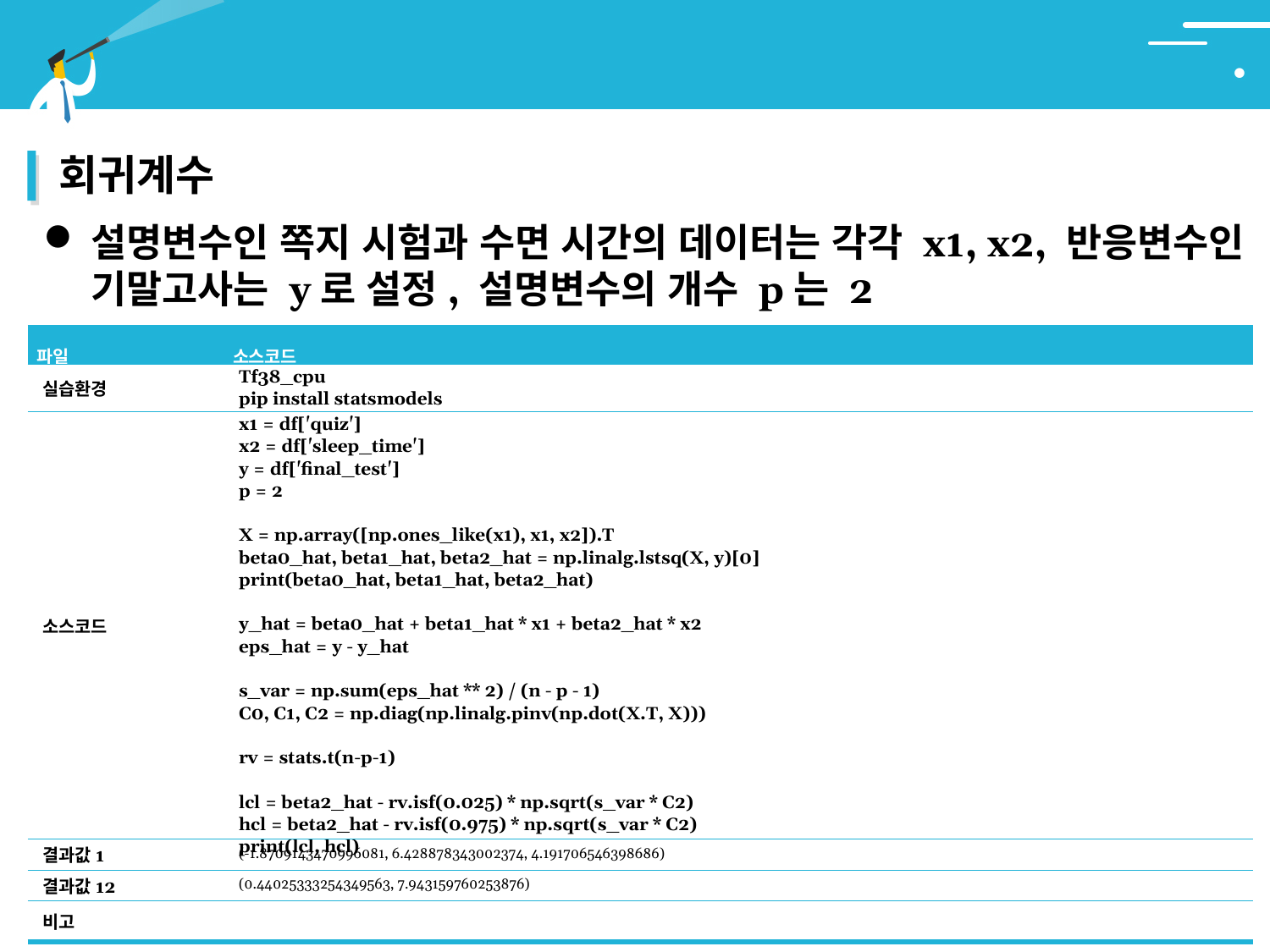

# 4. 다중회귀모형
회귀계수

설명변수인 쪽지 시험과 수면 시간의 데이터는 각각 x1, x2, 반응변수인 기말고사는 y로 설정, 설명변수의 개수 p는 2
| 파일 | 소스코드 |
| --- | --- |
| 실습환경 | Tf38\_cpu pip install statsmodels |
| 소스코드 | x1 = df['quiz'] x2 = df['sleep\_time'] y = df['final\_test'] p = 2 X = np.array([np.ones\_like(x1), x1, x2]).T beta0\_hat, beta1\_hat, beta2\_hat = np.linalg.lstsq(X, y)[0] print(beta0\_hat, beta1\_hat, beta2\_hat) y\_hat = beta0\_hat + beta1\_hat \* x1 + beta2\_hat \* x2 eps\_hat = y - y\_hat s\_var = np.sum(eps\_hat \*\* 2) / (n - p - 1) C0, C1, C2 = np.diag(np.linalg.pinv(np.dot(X.T, X))) rv = stats.t(n-p-1) lcl = beta2\_hat - rv.isf(0.025) \* np.sqrt(s\_var \* C2) hcl = beta2\_hat - rv.isf(0.975) \* np.sqrt(s\_var \* C2) print(lcl, hcl) |
| 결과값1 | (-1.8709143470996081, 6.428878343002374, 4.191706546398686) |
| 결과값12 | (0.44025333254349563, 7.943159760253876) |
| 비고 |  |